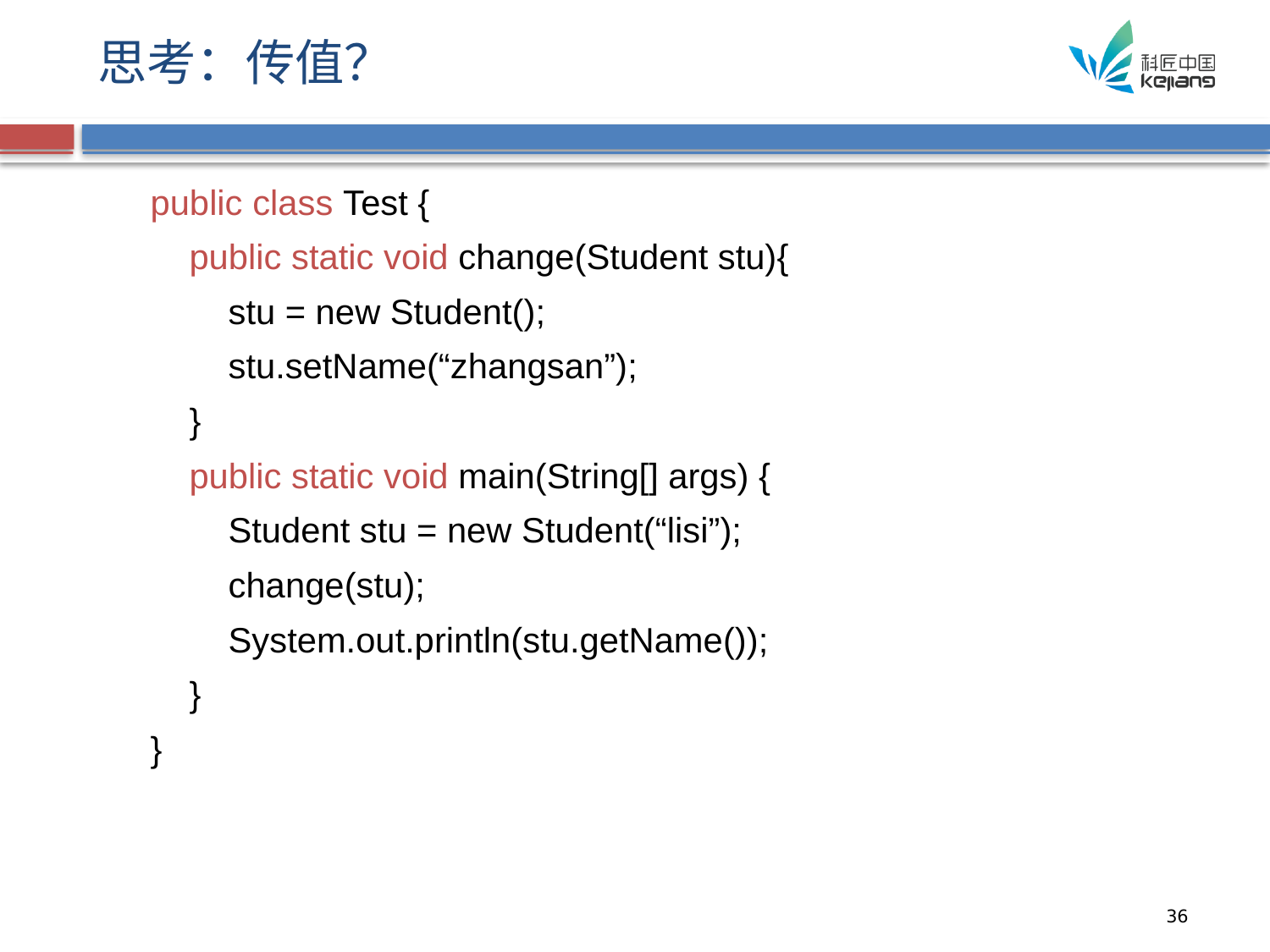

# 思考：传值？
public class Test {
    public static void change(Student stu){
        stu = new Student();
        stu.setName(“zhangsan”);
    }
    public static void main(String[] args) {
        Student stu = new Student(“lisi”);
        change(stu);
        System.out.println(stu.getName());
    }
}
36